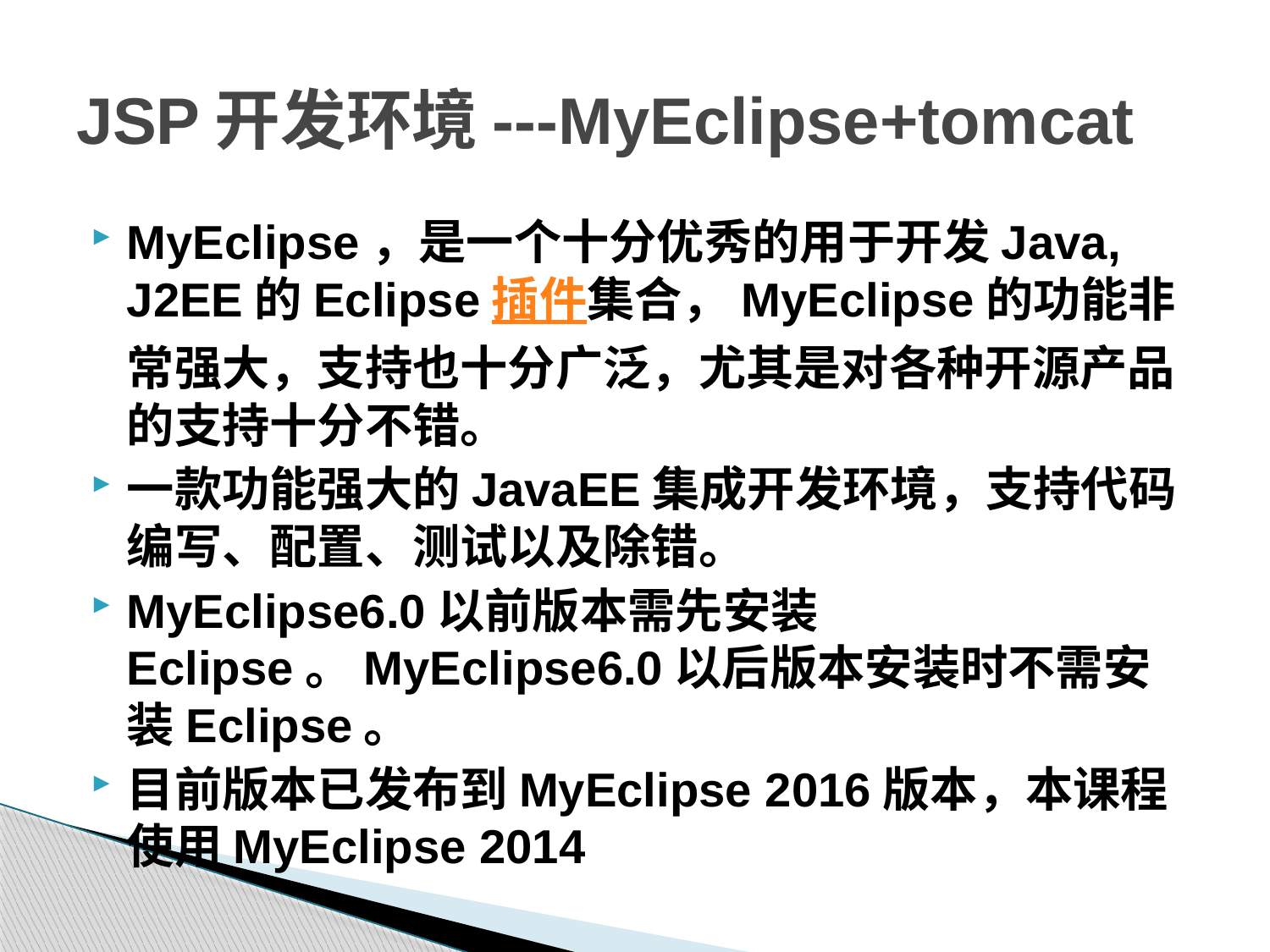

# JSP开发环境---MyEclipse+tomcat
MyEclipse，是一个十分优秀的用于开发Java, J2EE的Eclipse插件集合，MyEclipse的功能非常强大，支持也十分广泛，尤其是对各种开源产品的支持十分不错。
一款功能强大的JavaEE集成开发环境，支持代码编写、配置、测试以及除错。
MyEclipse6.0以前版本需先安装Eclipse。MyEclipse6.0以后版本安装时不需安装Eclipse。
目前版本已发布到MyEclipse 2016版本，本课程使用MyEclipse 2014